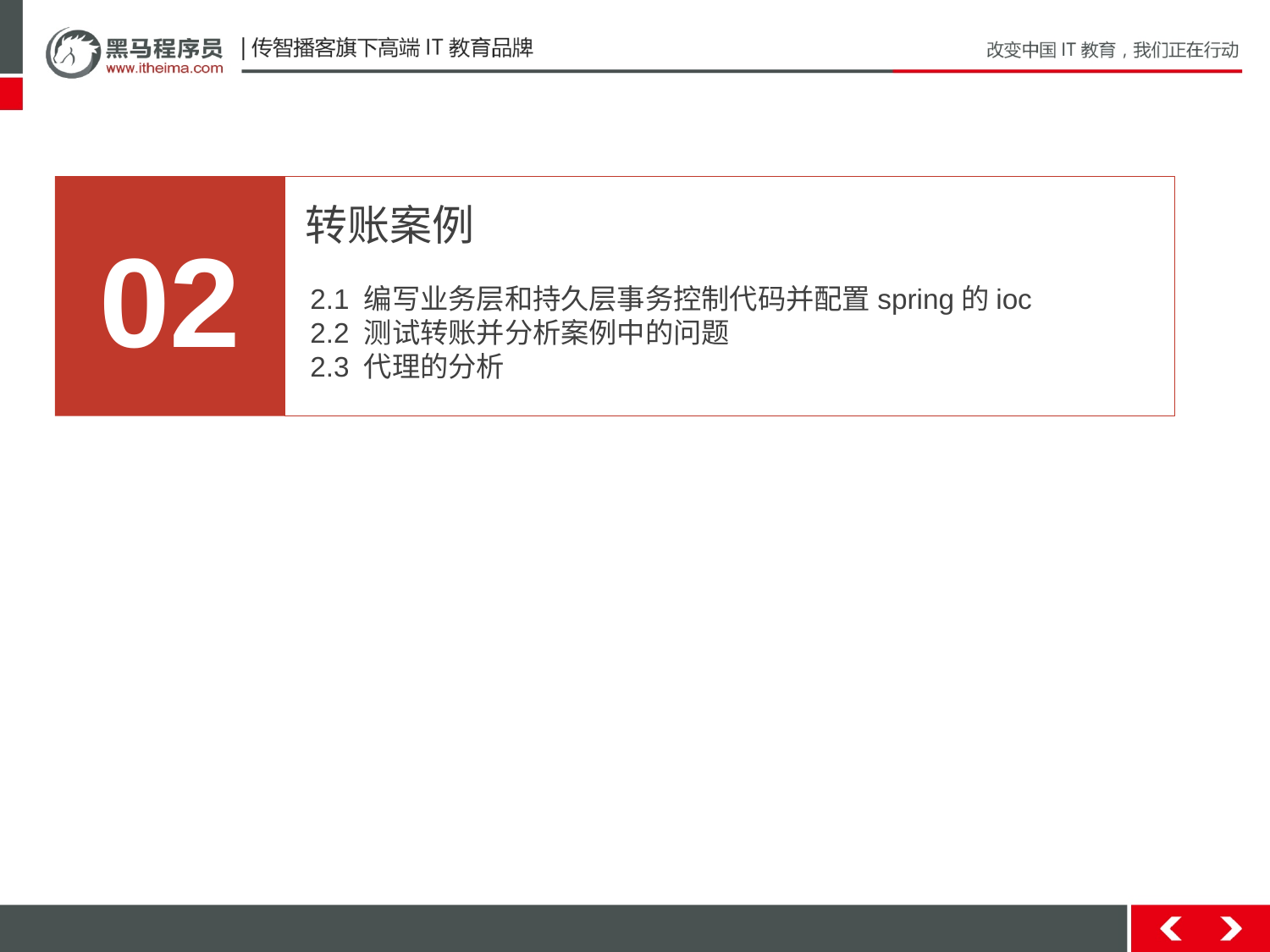

02

转账案例
2.1 编写业务层和持久层事务控制代码并配置spring的ioc
2.2 测试转账并分析案例中的问题
2.3 代理的分析